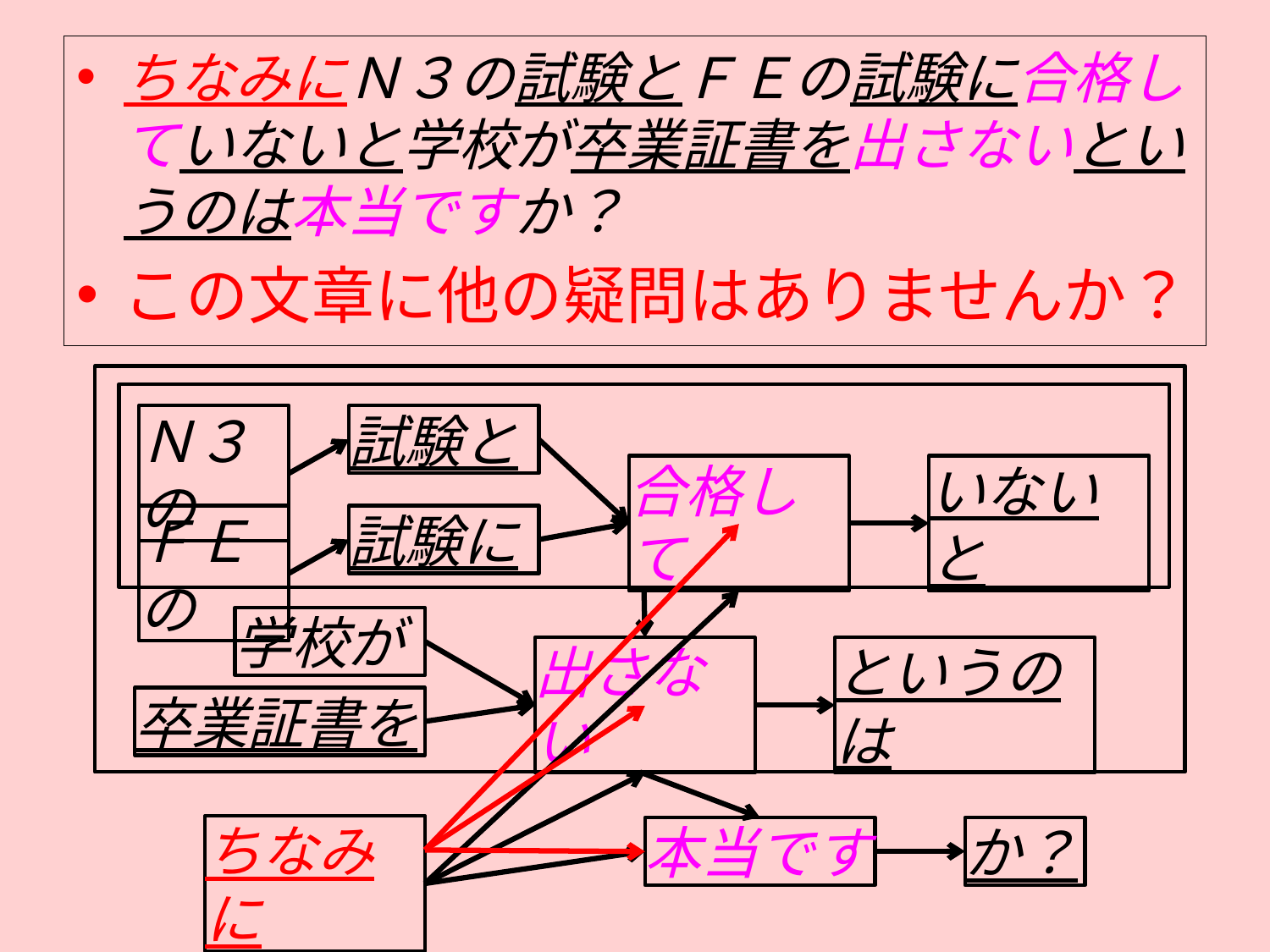

ちなみにＮ３の試験とＦＥの試験に合格していないと学校が卒業証書を出さないというのは本当ですか？
この文章に他の疑問はありませんか？

Ｎ３の
試験と
合格して
いないと
ＦＥの
試験に
学校が
出さない
というのは
卒業証書を
ちなみに
本当です
か？